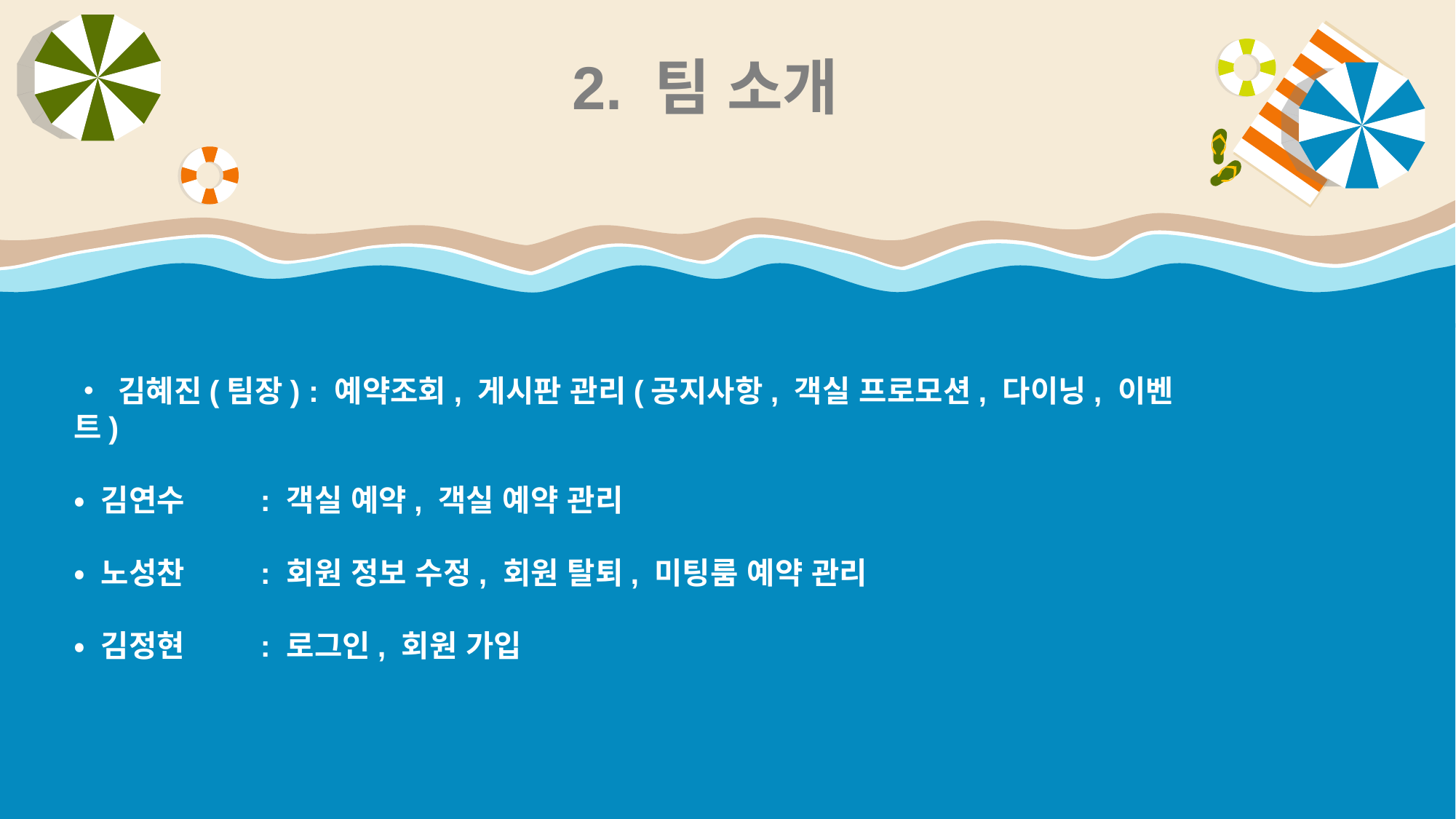

2. 팀 소개
• 김혜진(팀장) : 예약조회, 게시판 관리(공지사항, 객실 프로모션, 다이닝, 이벤트)

• 김연수        : 객실 예약, 객실 예약 관리

• 노성찬        : 회원 정보 수정, 회원 탈퇴, 미팅룸 예약 관리

• 김정현        : 로그인, 회원 가입